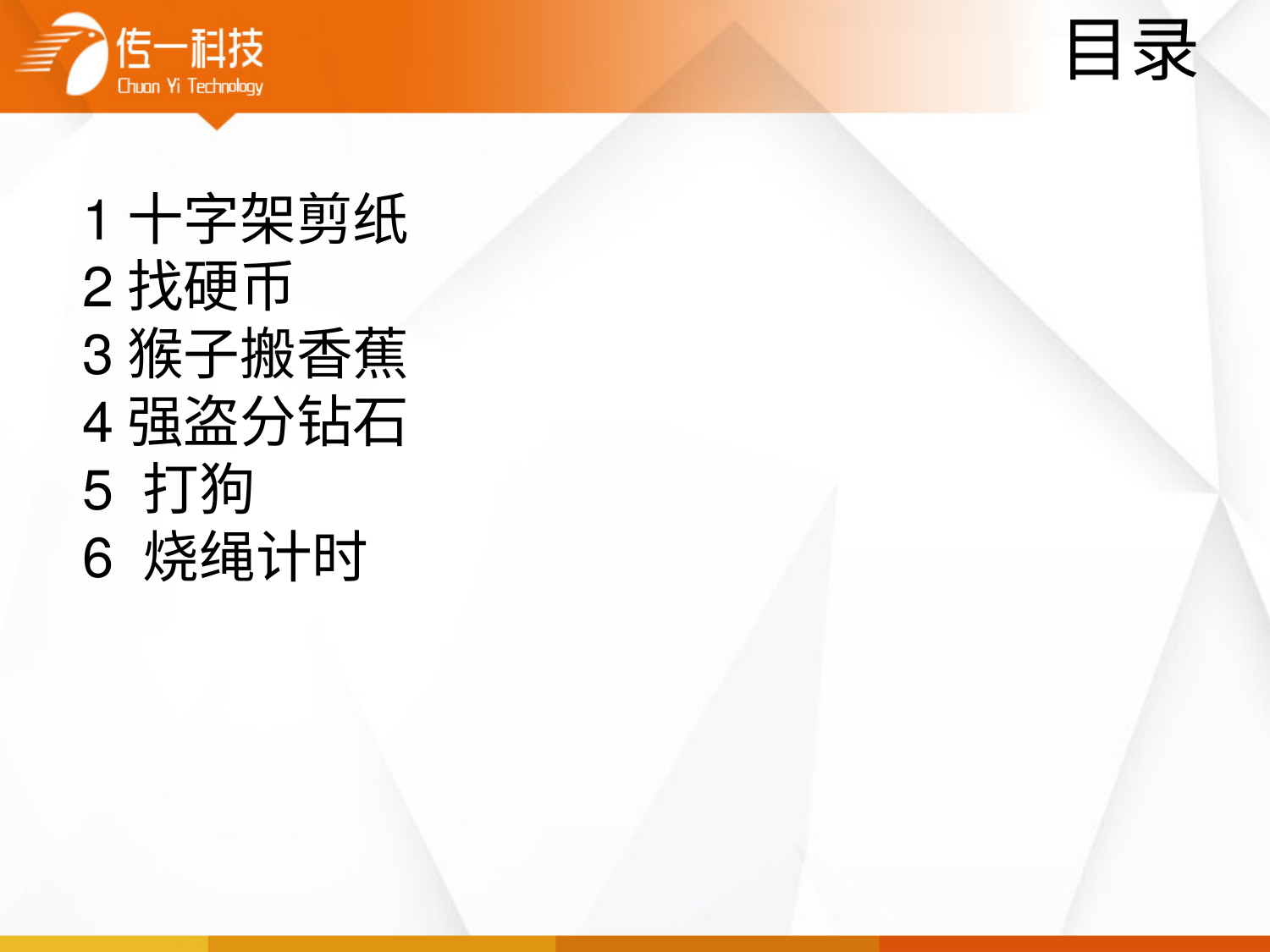

目录
1十字架剪纸
2找硬币
3猴子搬香蕉
4强盗分钻石
5 打狗
6 烧绳计时